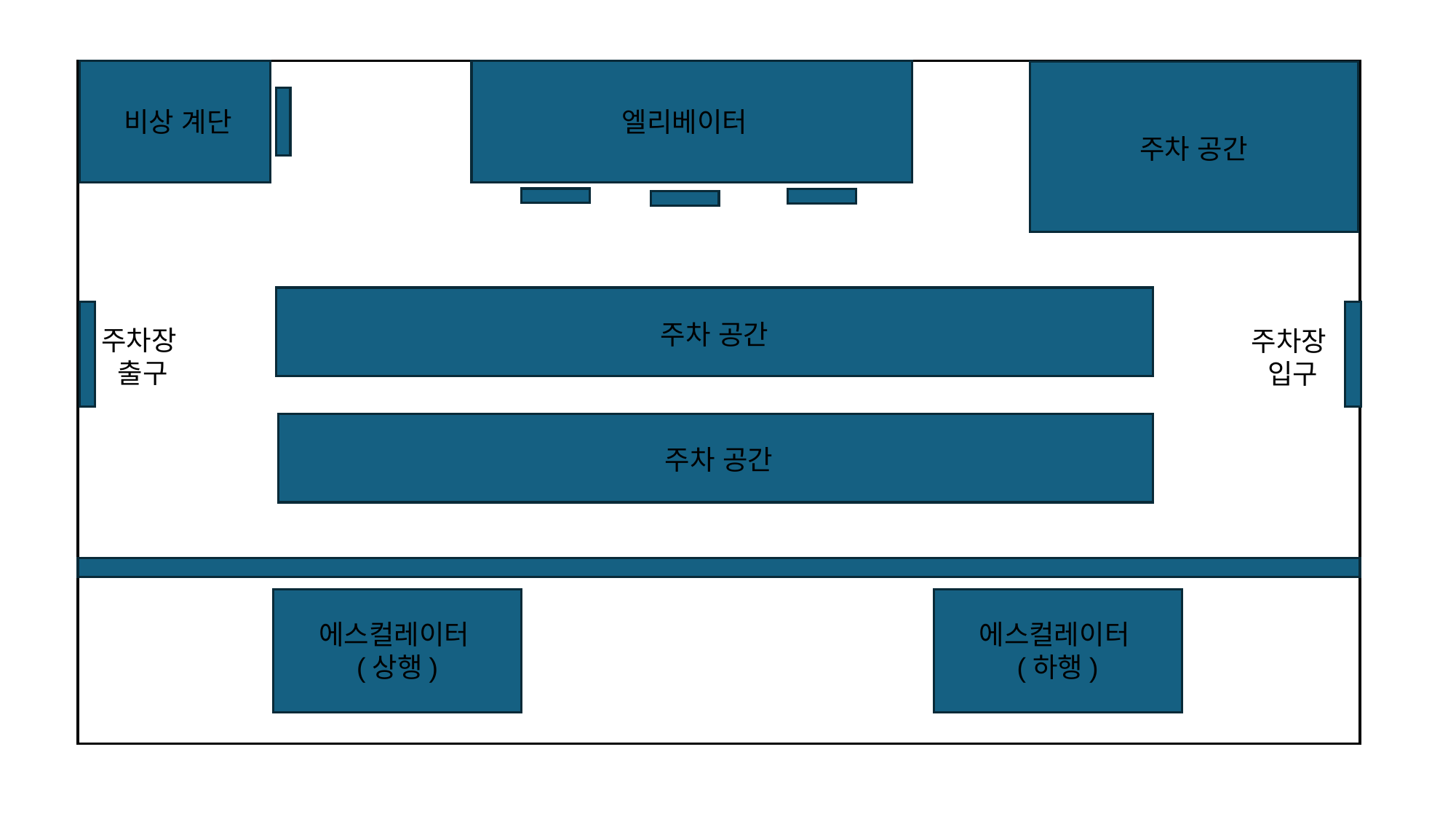

비상 계단
엘리베이터
주차 공간

주차 공간
주차장
출구
주차장
입구

주차 공간

에스컬레이터(상행)
에스컬레이터(하행)